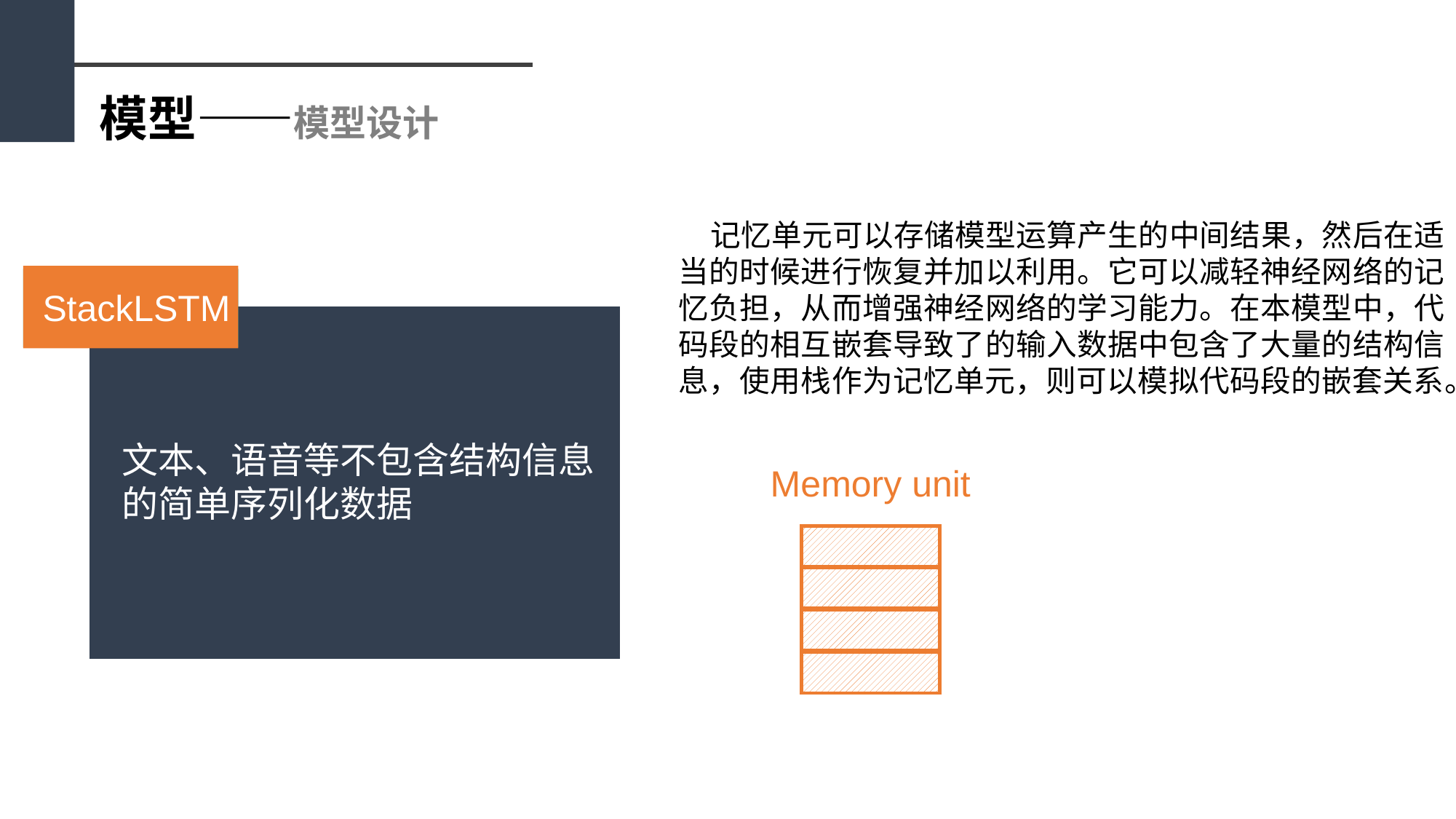

模型——模型设计

记忆单元可以存储模型运算产生的中间结果，然后在适当的时候进行恢复并加以利用。它可以减轻神经网络的记忆负担，从而增强神经网络的学习能力。在本模型中，代码段的相互嵌套导致了的输入数据中包含了大量的结构信息，使用栈作为记忆单元，则可以模拟代码段的嵌套关系。

StackLSTM

标准LSTM
文本、语音等不包含结构信息的简单序列化数据
Memory unit